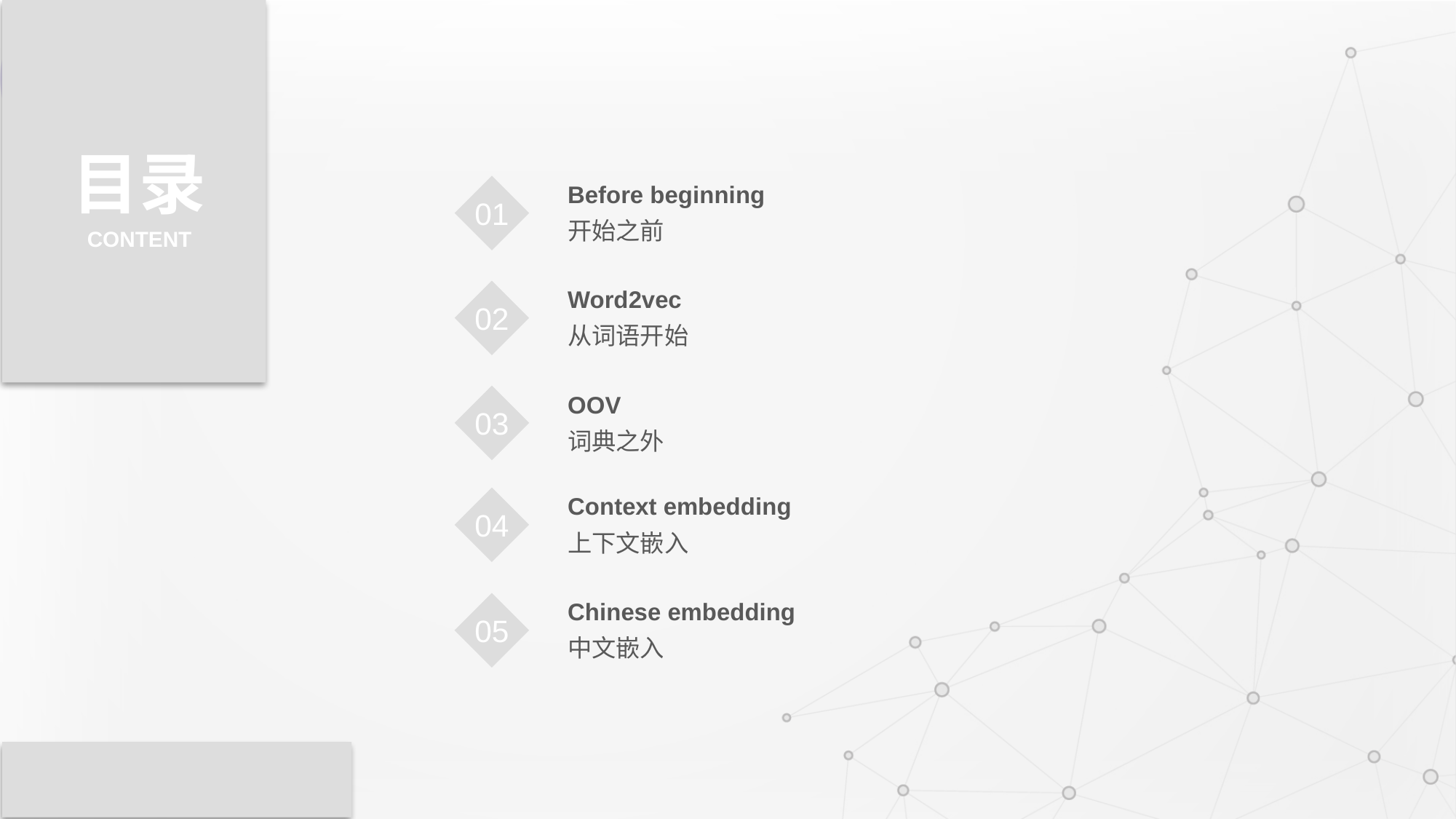

目录
CONTENT
01
Before beginning
开始之前
02
Word2vec
从词语开始
03
OOV
词典之外
04
Context embedding
上下文嵌入
05
Chinese embedding
中文嵌入